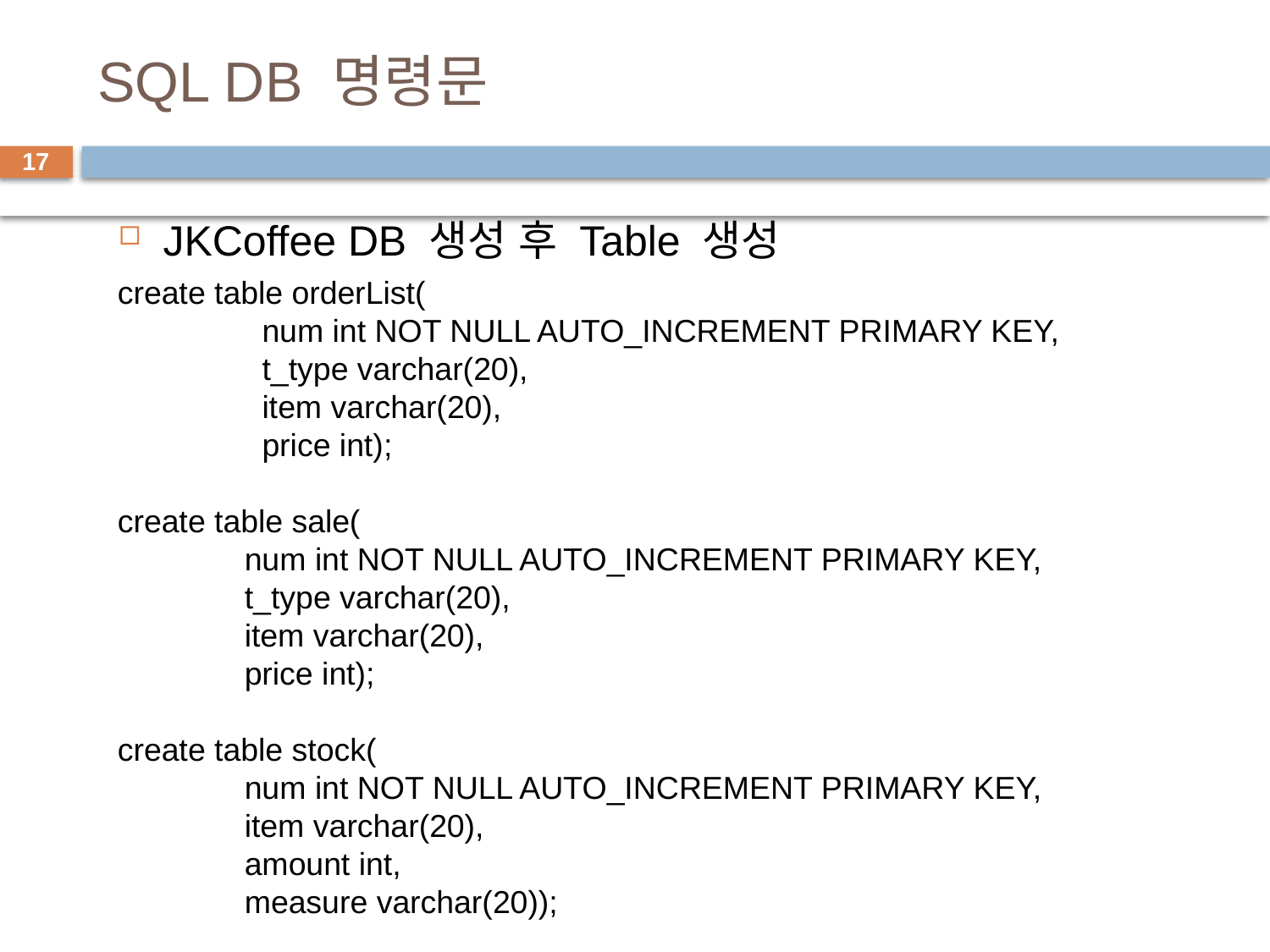

# SQL DB 명령문
17
JKCoffee DB 생성 후 Table 생성
create table orderList(
	  num int NOT NULL AUTO_INCREMENT PRIMARY KEY,
   	  t_type varchar(20),
   	  item varchar(20),
	  price int);

create table sale(
	num int NOT NULL AUTO_INCREMENT PRIMARY KEY,
 	t_type varchar(20),
    	item varchar(20),
	price int);

create table stock(
	num int NOT NULL AUTO_INCREMENT PRIMARY KEY,
	item varchar(20),
    	amount int,
  	measure varchar(20));